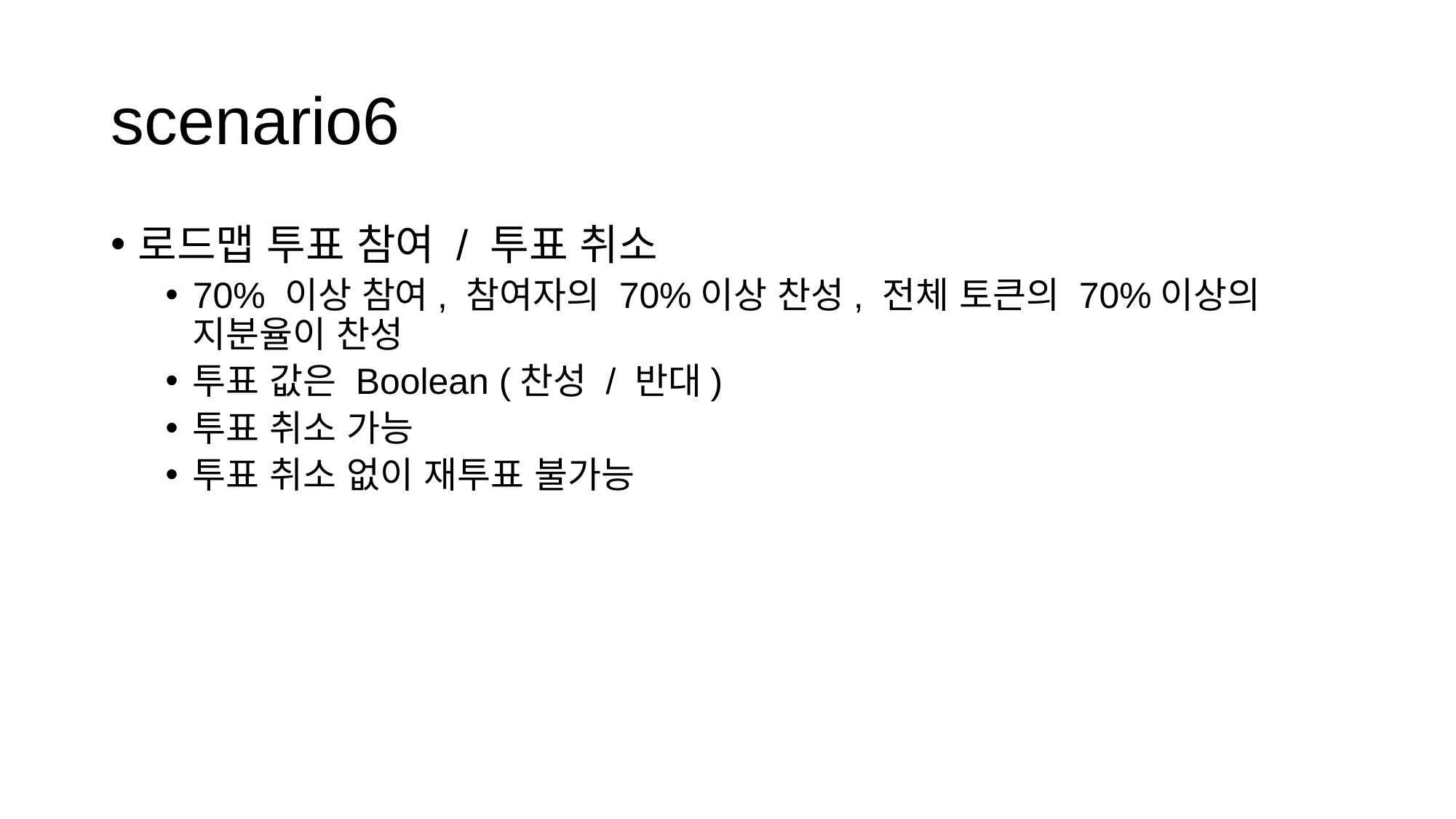

# scenario6
로드맵 투표 참여 / 투표 취소
70% 이상 참여, 참여자의 70%이상 찬성, 전체 토큰의 70%이상의 지분율이 찬성
투표 값은 Boolean (찬성 / 반대)
투표 취소 가능
투표 취소 없이 재투표 불가능